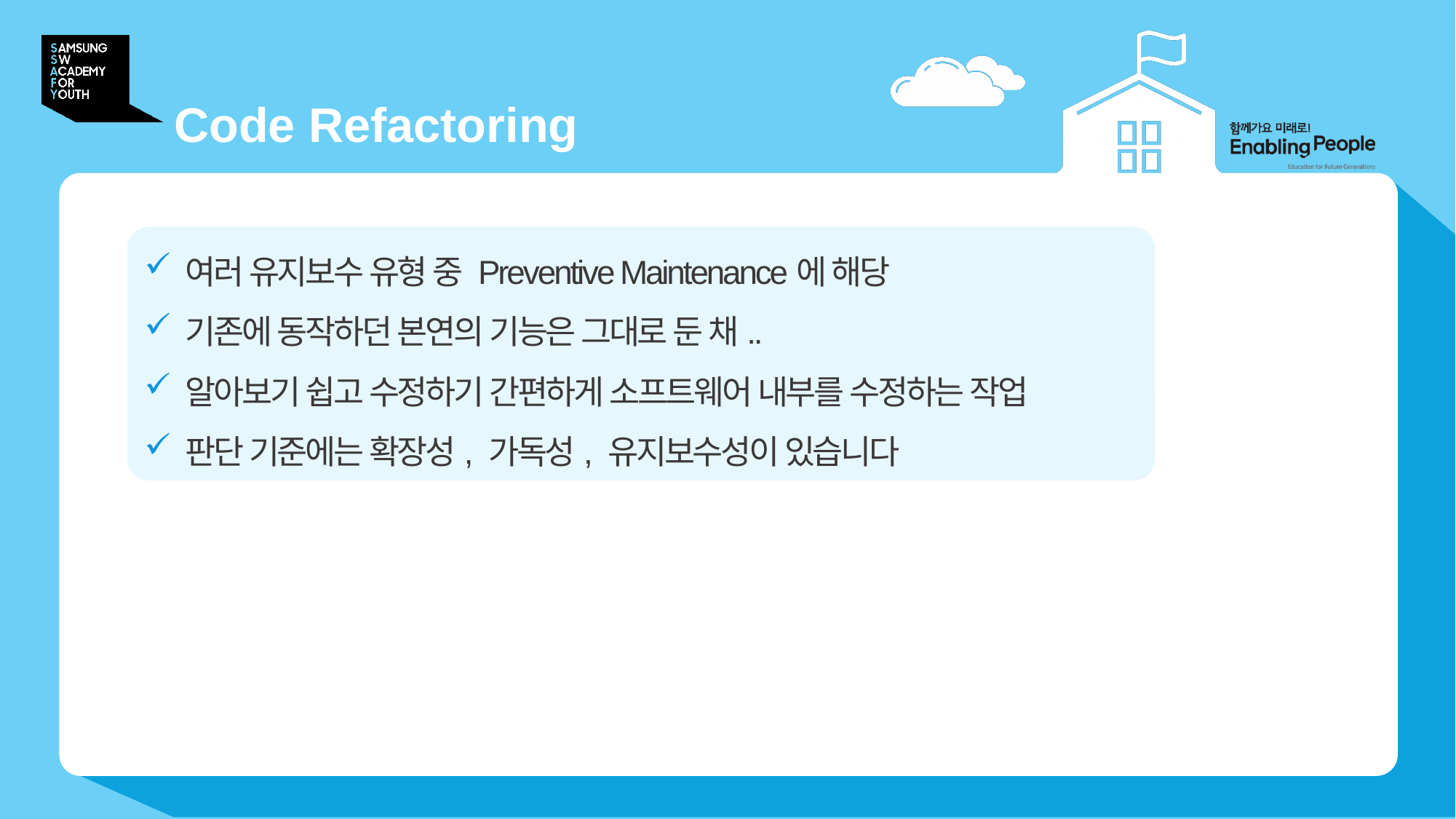

# Code Refactoring
여러 유지보수 유형 중 Preventive Maintenance에 해당
기존에 동작하던 본연의 기능은 그대로 둔 채..
알아보기 쉽고 수정하기 간편하게 소프트웨어 내부를 수정하는 작업
판단 기준에는 확장성, 가독성, 유지보수성이 있습니다